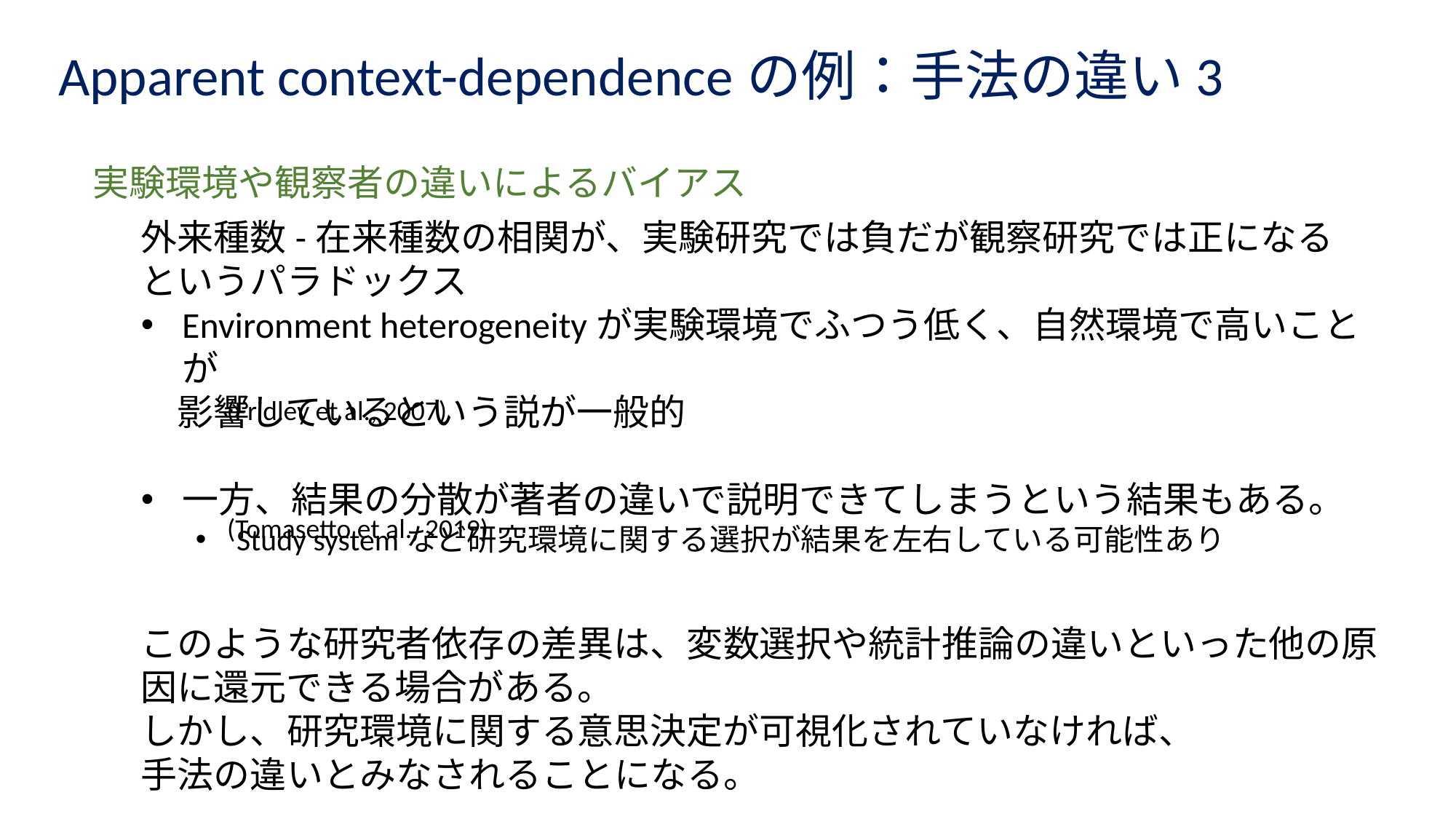

Apparent context-dependenceの例：手法の違い3
実験環境や観察者の違いによるバイアス
外来種数-在来種数の相関が、実験研究では負だが観察研究では正になる
というパラドックス
Environment heterogeneityが実験環境でふつう低く、自然環境で高いことが
　影響しているという説が一般的

一方、結果の分散が著者の違いで説明できてしまうという結果もある。
Study systemなど研究環境に関する選択が結果を左右している可能性あり

このような研究者依存の差異は、変数選択や統計推論の違いといった他の原因に還元できる場合がある。
しかし、研究環境に関する意思決定が可視化されていなければ、
手法の違いとみなされることになる。
(Fridley et al., 2007)
(Tomasetto et al., 2019)